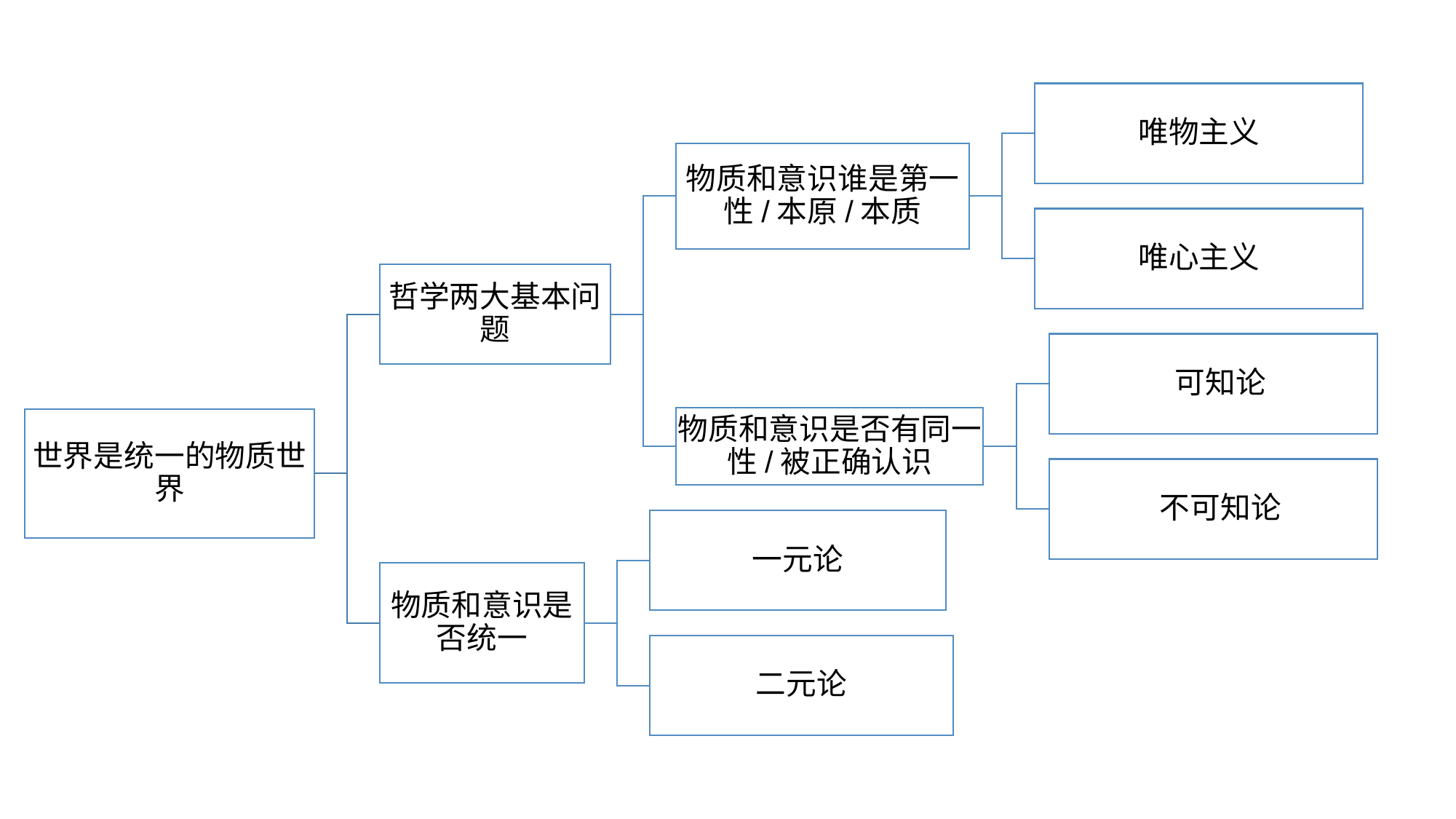

世界是统一的物质世界
哲学两大基本问题
物质和意识谁是第一性/本原/本质
唯物主义
唯心主义
物质和意识是否有同一性/被正确认识
 可知论
 不可知论
物质和意识是否统一
一元论
二元论